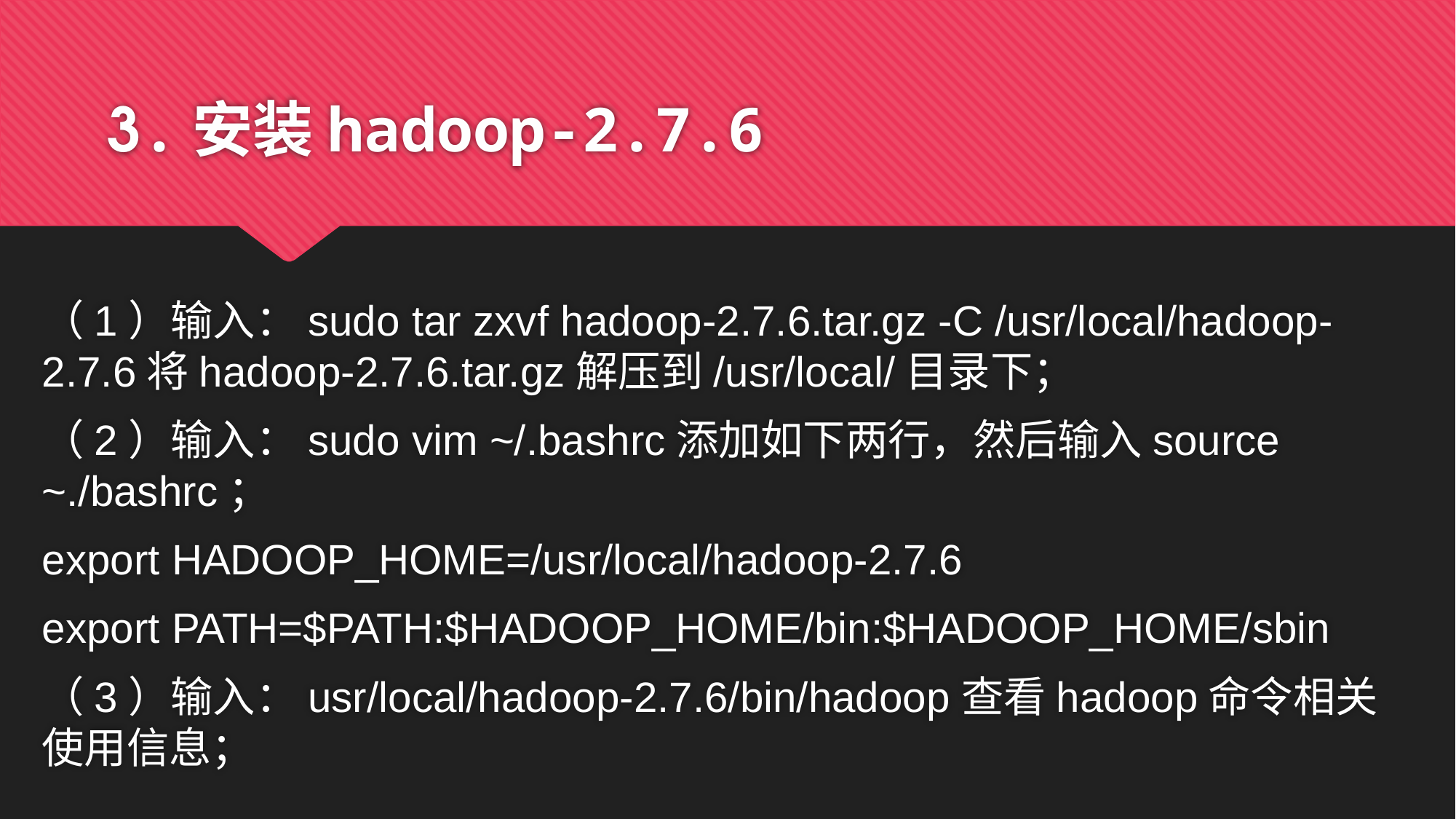

# 3.安装hadoop-2.7.6
（1）输入：sudo tar zxvf hadoop-2.7.6.tar.gz -C /usr/local/hadoop-2.7.6将hadoop-2.7.6.tar.gz解压到/usr/local/目录下；
（2）输入：sudo vim ~/.bashrc添加如下两行，然后输入source ~./bashrc；
export HADOOP_HOME=/usr/local/hadoop-2.7.6
export PATH=$PATH:$HADOOP_HOME/bin:$HADOOP_HOME/sbin
（3）输入：usr/local/hadoop-2.7.6/bin/hadoop查看hadoop命令相关使用信息；